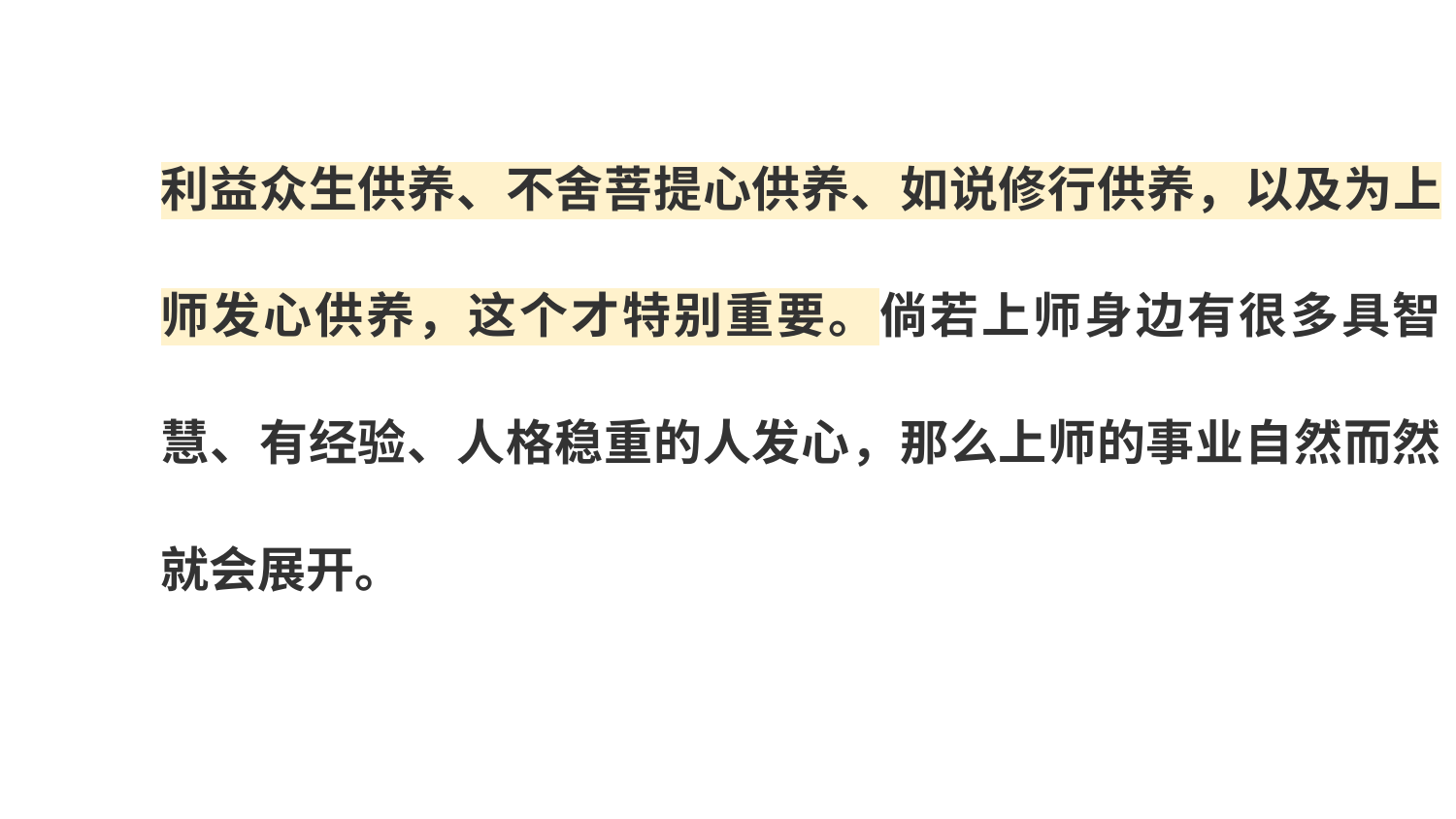

利益众生供养、不舍菩提心供养、如说修行供养，以及为上师发心供养，这个才特别重要。倘若上师身边有很多具智慧、有经验、人格稳重的人发心，那么上师的事业自然而然就会展开。